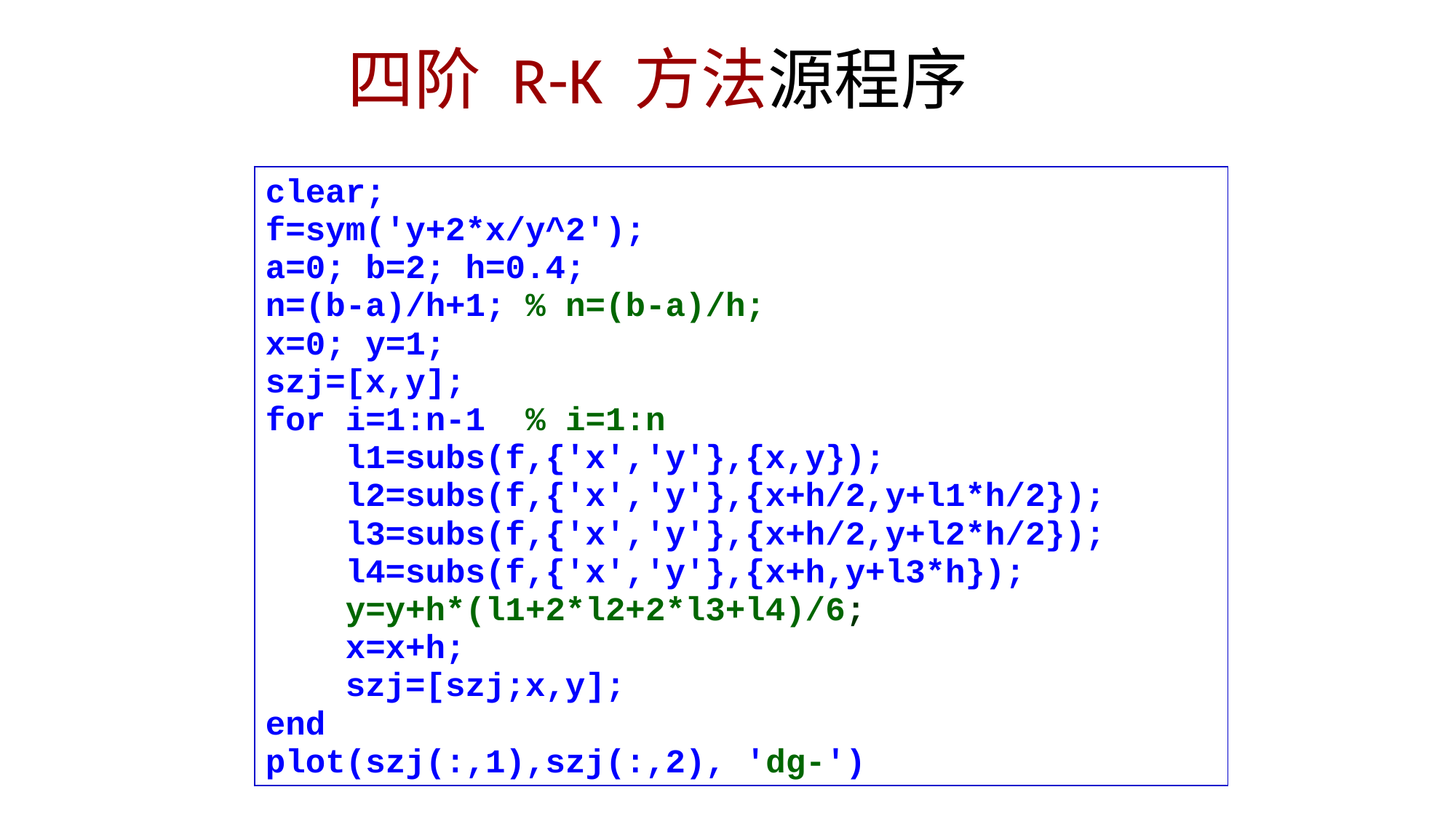

# 四阶 R-K 方法源程序
clear;
f=sym('y+2*x/y^2');
a=0; b=2; h=0.4;
n=(b-a)/h+1; % n=(b-a)/h;
x=0; y=1;
szj=[x,y];
for i=1:n-1  % i=1:n
    l1=subs(f,{'x','y'},{x,y});
    l2=subs(f,{'x','y'},{x+h/2,y+l1*h/2});
    l3=subs(f,{'x','y'},{x+h/2,y+l2*h/2});
    l4=subs(f,{'x','y'},{x+h,y+l3*h});
    y=y+h*(l1+2*l2+2*l3+l4)/6;
    x=x+h;
    szj=[szj;x,y];
end
plot(szj(:,1),szj(:,2), 'dg-')